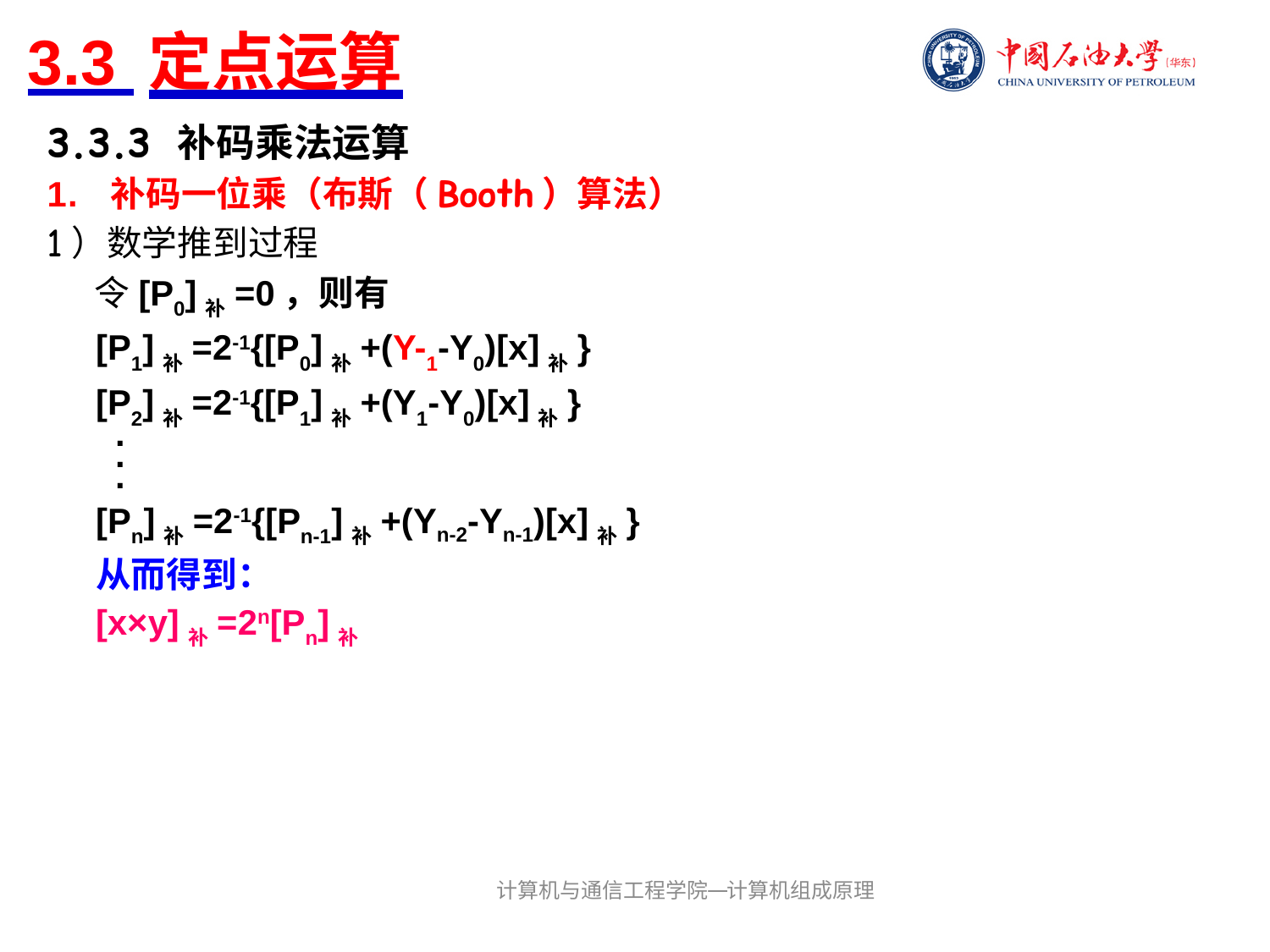

# 3.3 定点运算
3.3.3 补码乘法运算
补码一位乘（布斯（Booth）算法）
1）数学推到过程
     令[P0]补=0，则有
     [P1]补=2-1{[P0]补+(Y-1-Y0)[x]补}
     [P2]补=2-1{[P1]补+(Y1-Y0)[x]补}
       .
       .
       .
     [Pn]补=2-1{[Pn-1]补+(Yn-2-Yn-1)[x]补}
     从而得到：
     [x×y]补=2n[Pn]补

67
计算机与通信工程学院—计算机组成原理